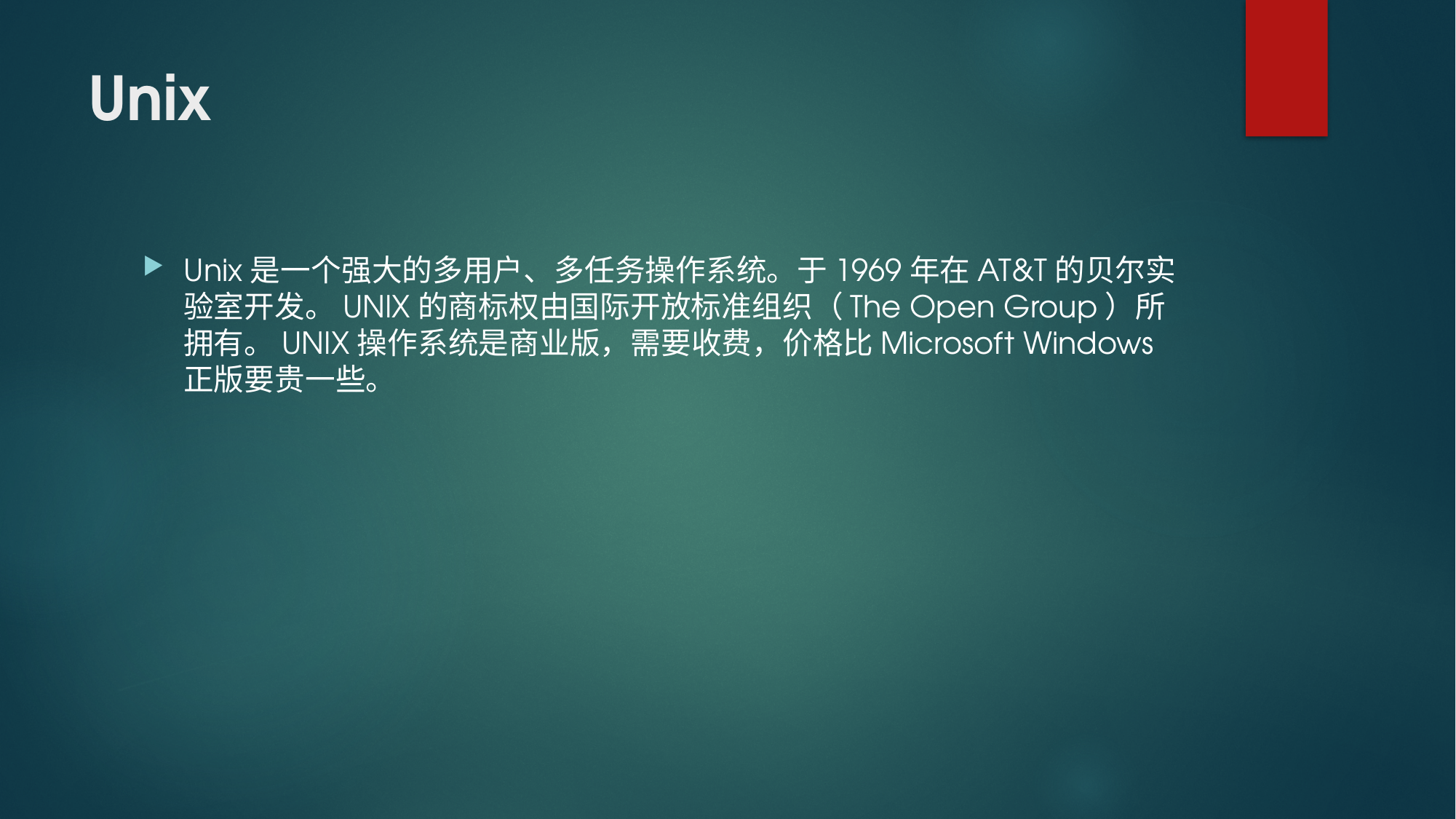

# Unix
Unix是一个强大的多用户、多任务操作系统。于1969年在AT&T的贝尔实验室开发。UNIX的商标权由国际开放标准组织（The Open Group）所拥有。UNIX操作系统是商业版，需要收费，价格比Microsoft Windows正版要贵一些。